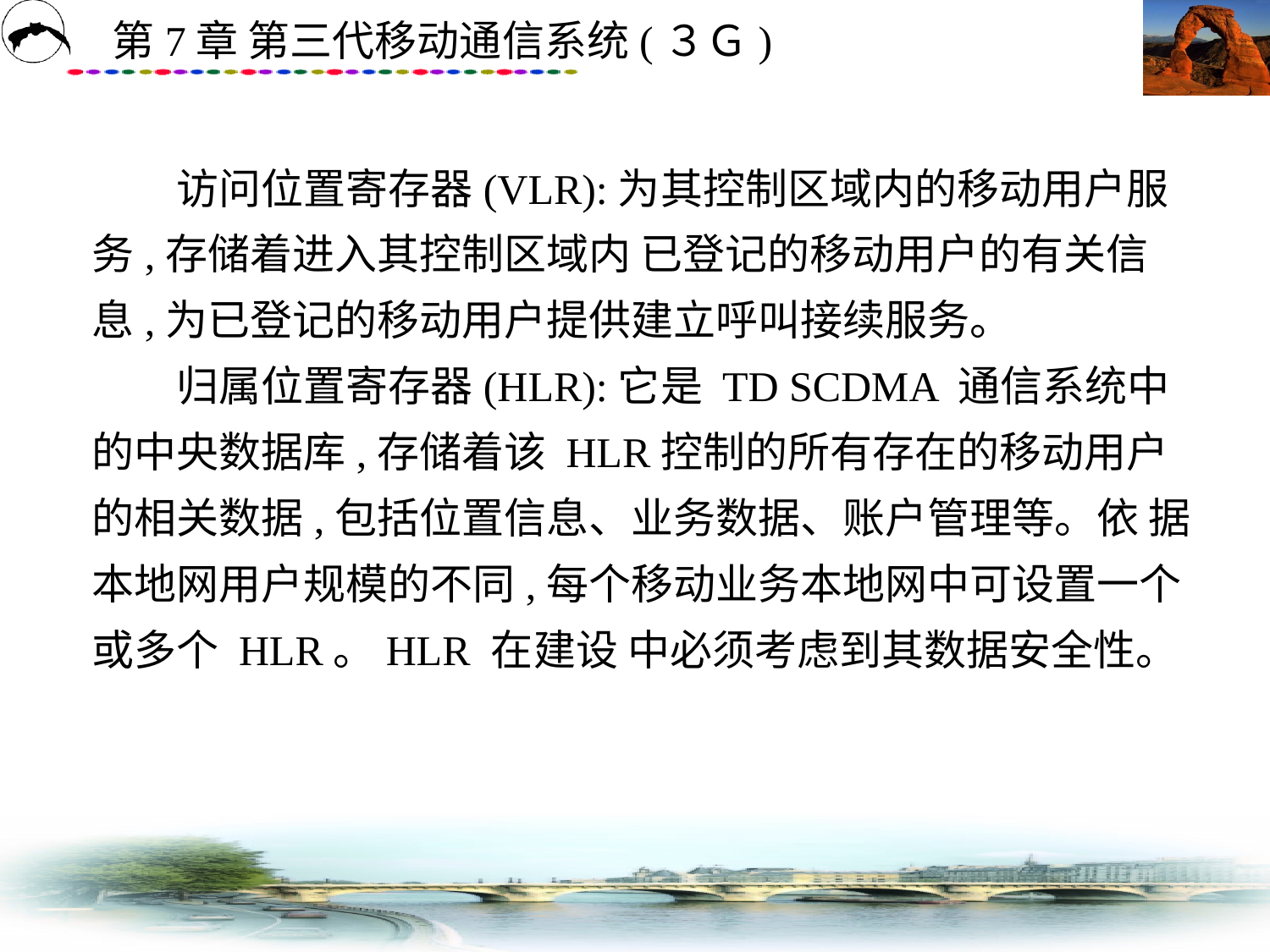

# 访问位置寄存器(VLR):为其控制区域内的移动用户服务,存储着进入其控制区域内 已登记的移动用户的有关信息,为已登记的移动用户提供建立呼叫接续服务。 　　归属位置寄存器(HLR):它是 TD SCDMA 通信系统中的中央数据库,存储着该 HLR控制的所有存在的移动用户的相关数据,包括位置信息、业务数据、账户管理等。依 据本地网用户规模的不同,每个移动业务本地网中可设置一个或多个 HLR。HLR 在建设 中必须考虑到其数据安全性。